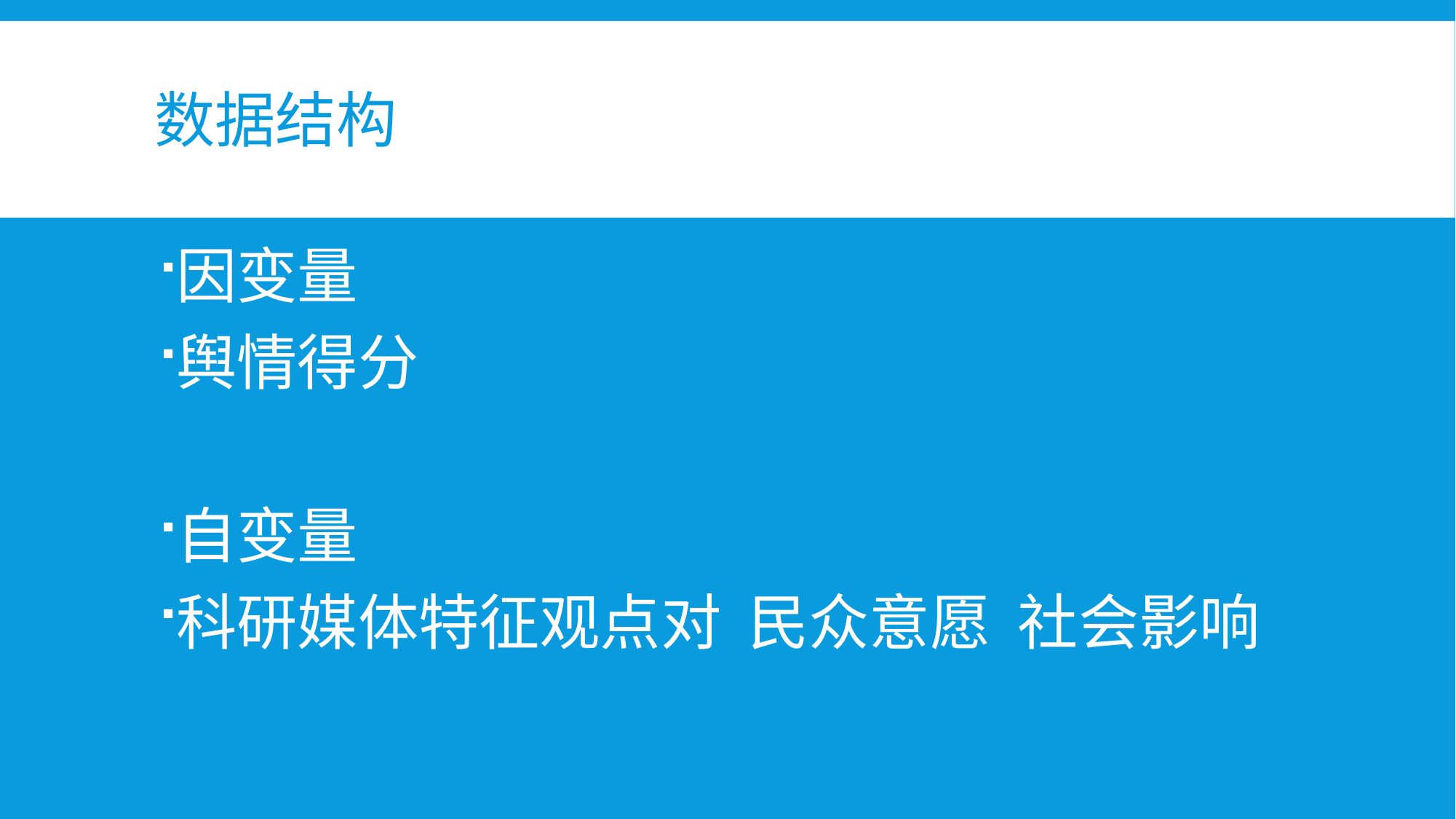

# 数据结构
因变量
舆情得分

自变量
科研媒体特征观点对  民众意愿  社会影响